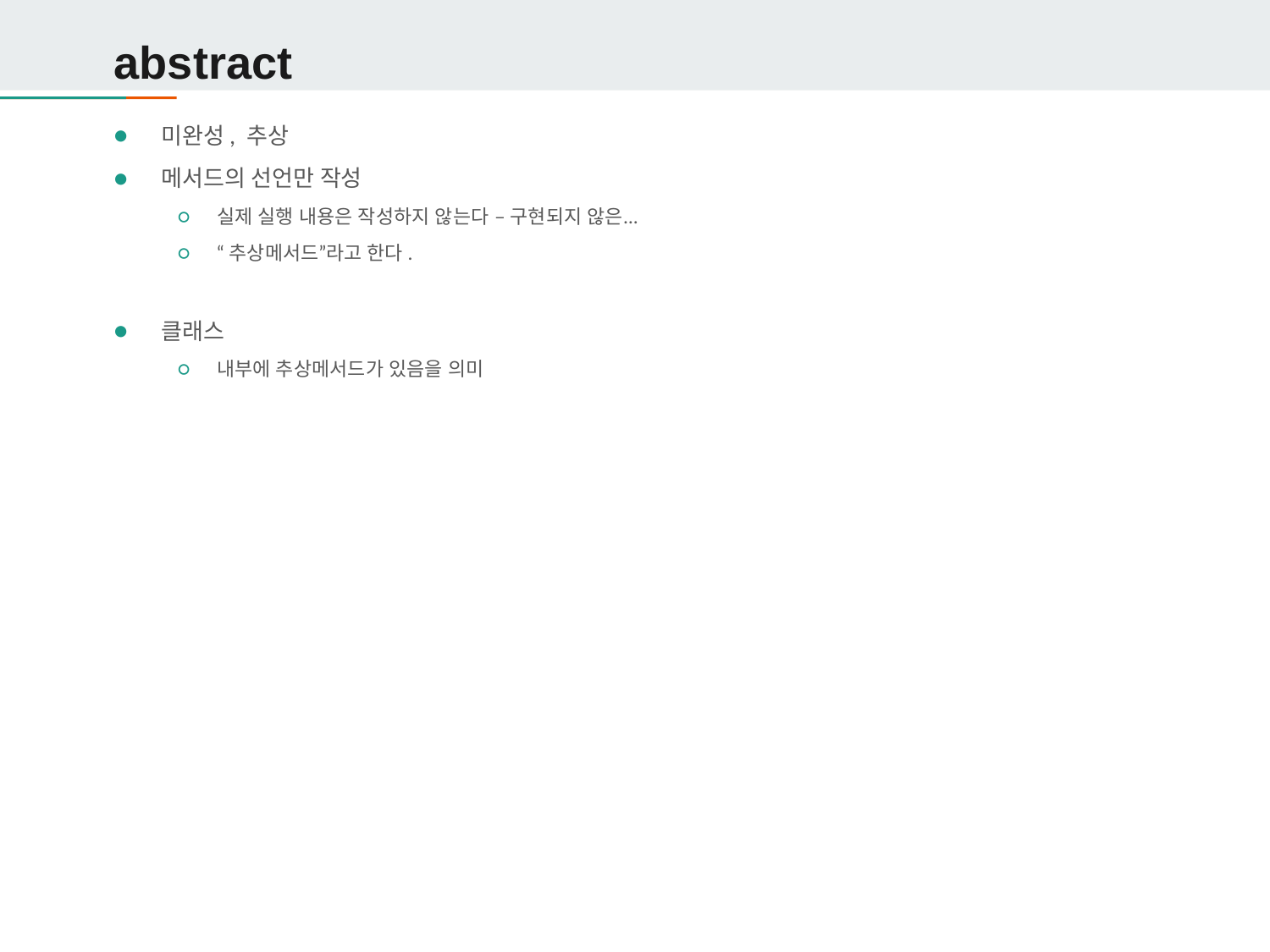

# abstract
미완성, 추상
메서드의 선언만 작성
실제 실행 내용은 작성하지 않는다 – 구현되지 않은…
“추상메서드”라고 한다.

클래스
내부에 추상메서드가 있음을 의미